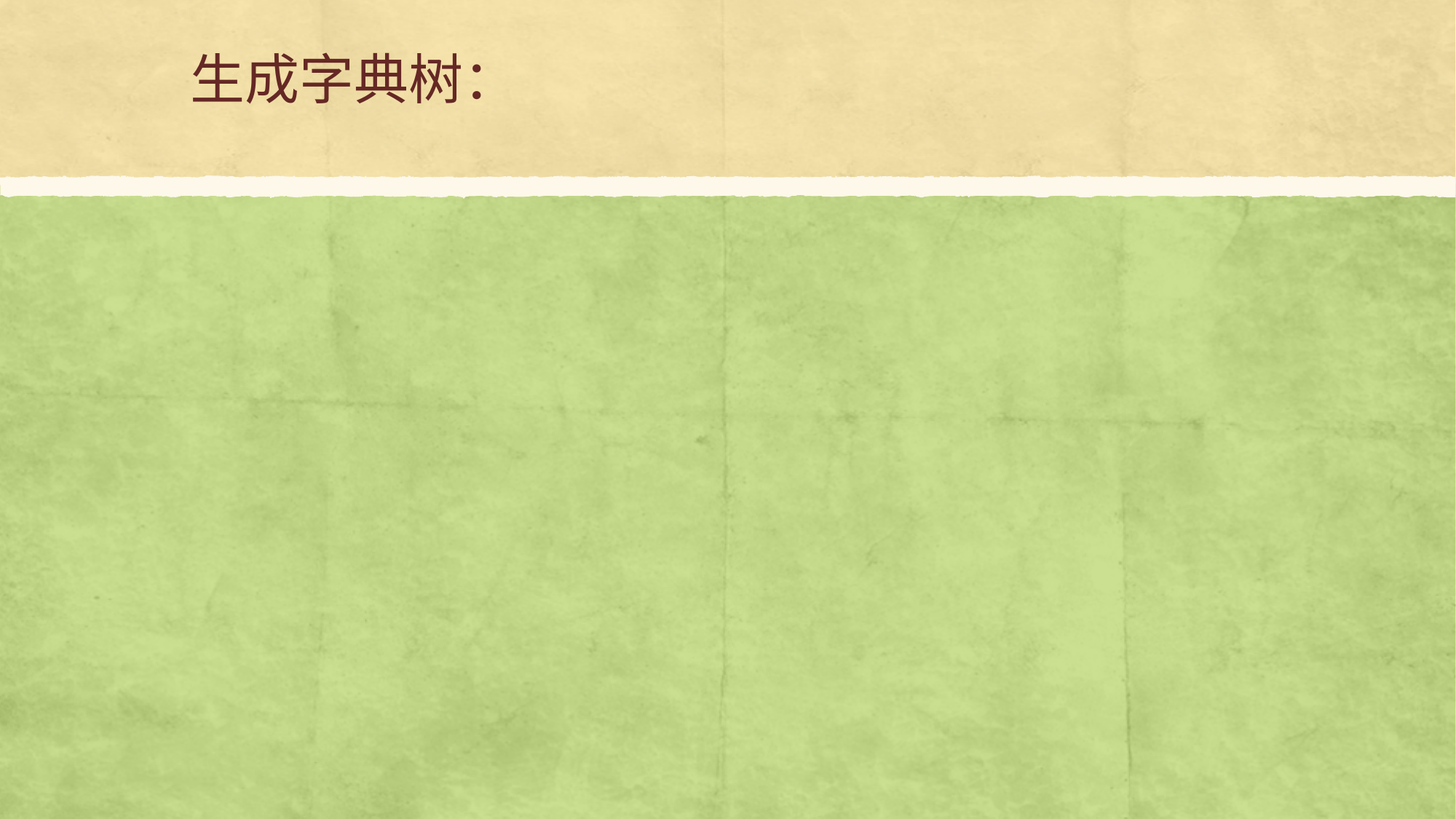

# 生成字典树：
void insert(char ss[]) //插入操作
{
	node *p=root, *t; //p指向当前节点，t用来开辟内存
	for(int i=0; ss[i]; i++) //将每个字符存起来的过程
	{
		if(p->next[ss[i]-'a']==NULL) //当p指向为空的时候，需要开辟新的节点
		{
			t=new node;
			t->num=0;
			for(int i=0; i<max; i++)
			{
				t->next[i]=NULL;
				p->next[ss[i]-'a']=t; //接上新的节点
			}
		}
		p=p->next[ss[i]-'a']; //p指向下一个节点
		p->num++;
	}
}